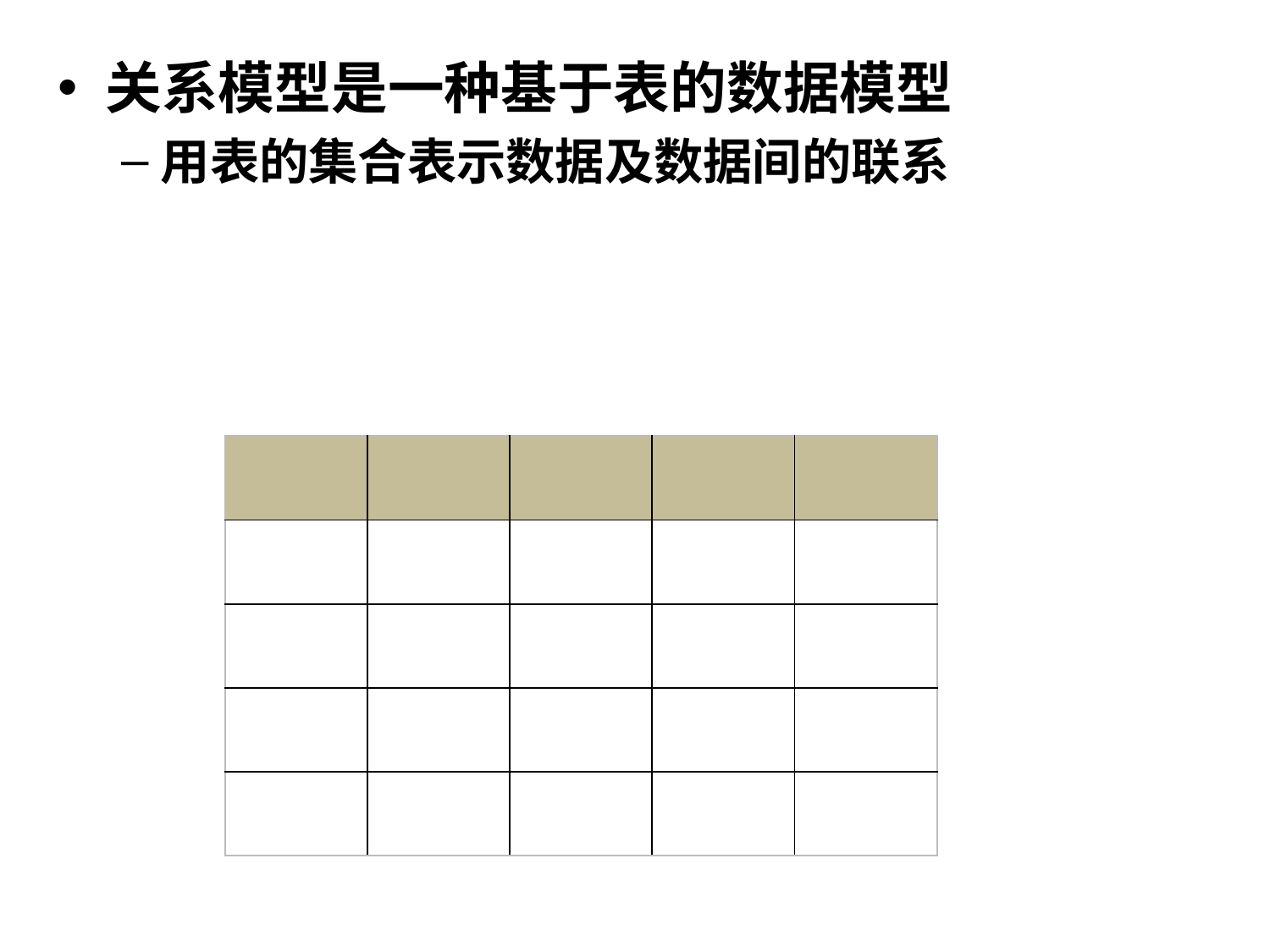

关系模型是一种基于表的数据模型
用表的集合表示数据及数据间的联系

|  |  |  |  |  |
| --- | --- | --- | --- | --- |
|  |  |  |  |  |
|  |  |  |  |  |
|  |  |  |  |  |
|  |  |  |  |  |